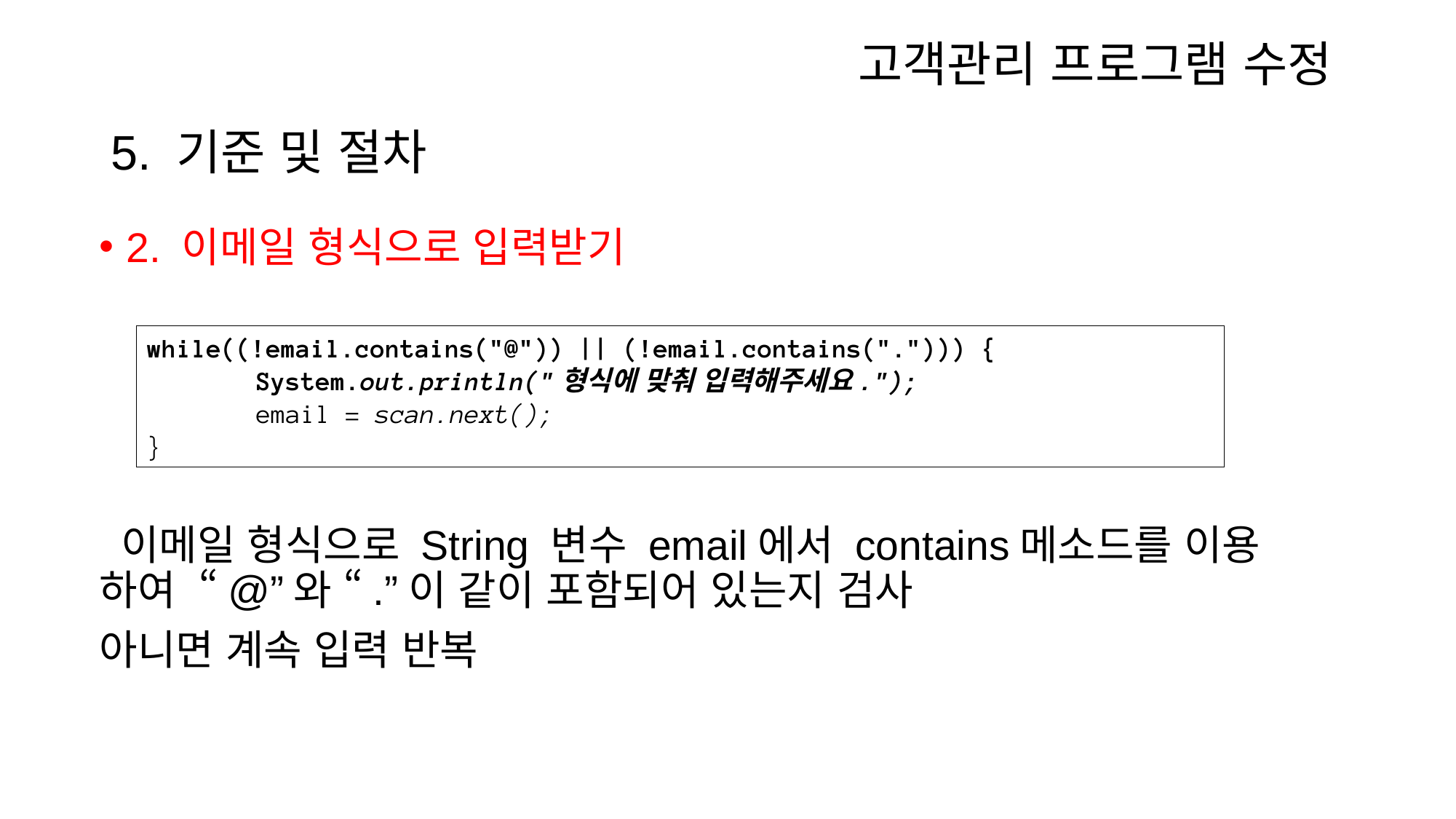

고객관리 프로그램 수정
# 5. 기준 및 절차
2. 이메일 형식으로 입력받기

 이메일 형식으로 String 변수 email에서 contains메소드를 이용  하여  “@”와 “.”이 같이 포함되어 있는지 검사
아니면 계속 입력 반복

while((!email.contains("@")) || (!email.contains("."))) {
	System.out.println("형식에 맞춰 입력해주세요.");
	email = scan.next();
}